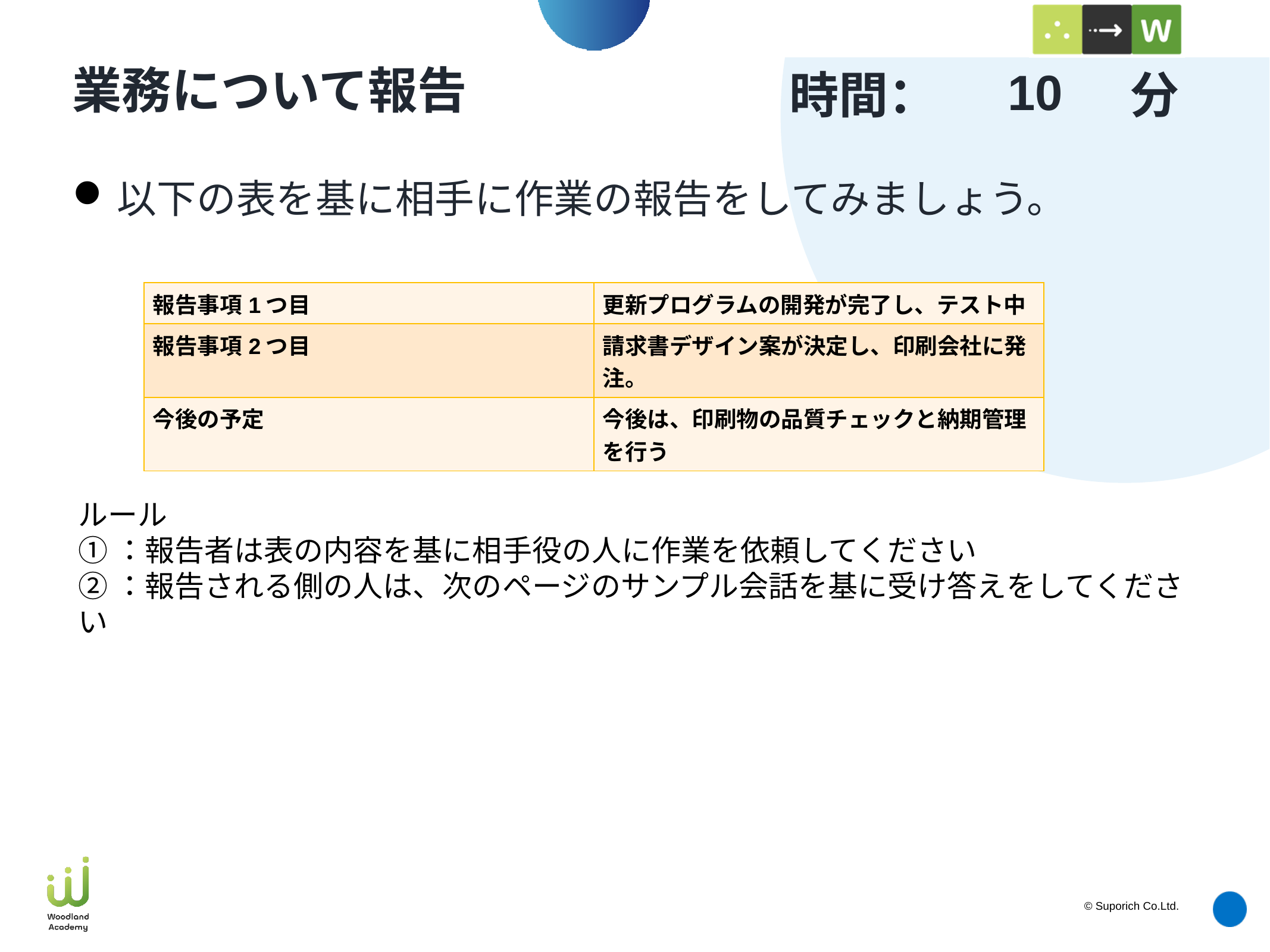

10
# 業務について報告
以下の表を基に相手に作業の報告をしてみましょう。
| 報告事項1つ目 | 更新プログラムの開発が完了し、テスト中 |
| --- | --- |
| 報告事項2つ目 | 請求書デザイン案が決定し、印刷会社に発注。 |
| 今後の予定 | 今後は、印刷物の品質チェックと納期管理を行う |
ルール
①：報告者は表の内容を基に相手役の人に作業を依頼してください
②：報告される側の人は、次のページのサンプル会話を基に受け答えをしてください